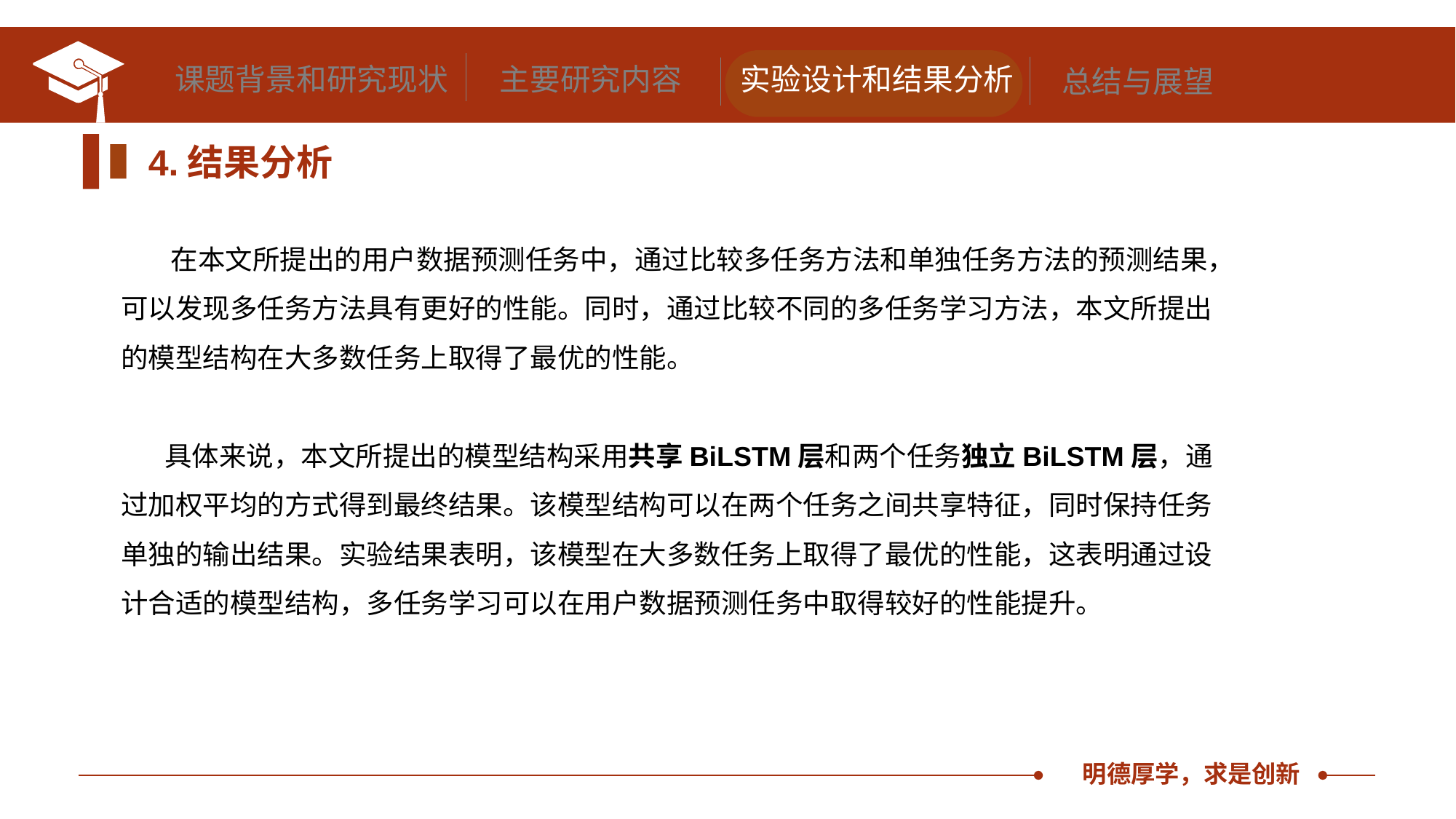

课题背景和研究现状
主要研究内容
实验设计和结果分析
总结与展望

4.结果分析

       在本文所提出的用户数据预测任务中，通过比较多任务方法和单独任务方法的预测结果，可以发现多任务方法具有更好的性能。同时，通过比较不同的多任务学习方法，本文所提出的模型结构在大多数任务上取得了最优的性能。

      具体来说，本文所提出的模型结构采用共享BiLSTM层和两个任务独立BiLSTM层，通过加权平均的方式得到最终结果。该模型结构可以在两个任务之间共享特征，同时保持任务单独的输出结果。实验结果表明，该模型在大多数任务上取得了最优的性能，这表明通过设计合适的模型结构，多任务学习可以在用户数据预测任务中取得较好的性能提升。